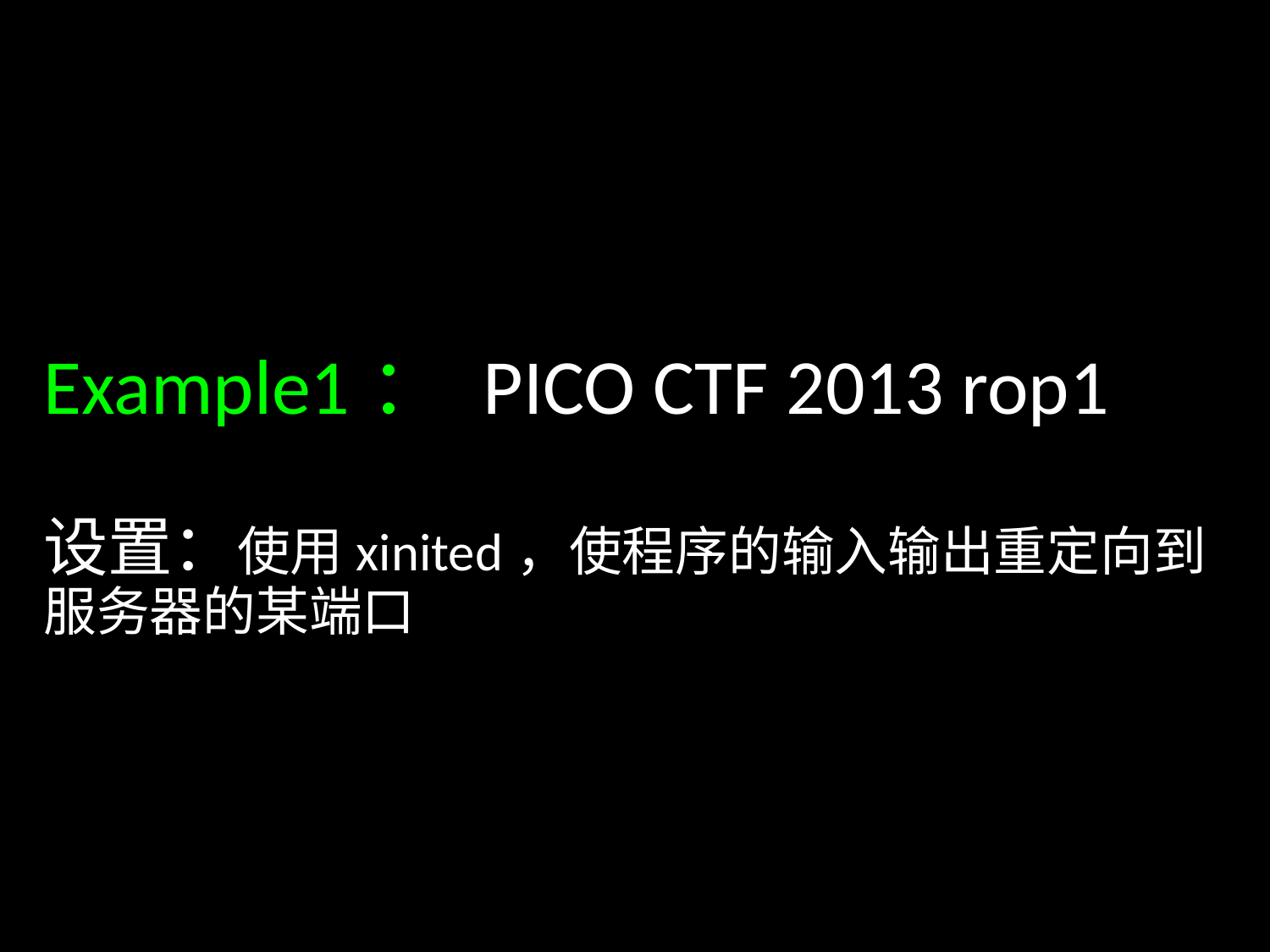

# Example1： PICO CTF 2013 rop1 设置：使用xinited，使程序的输入输出重定向到服务器的某端口